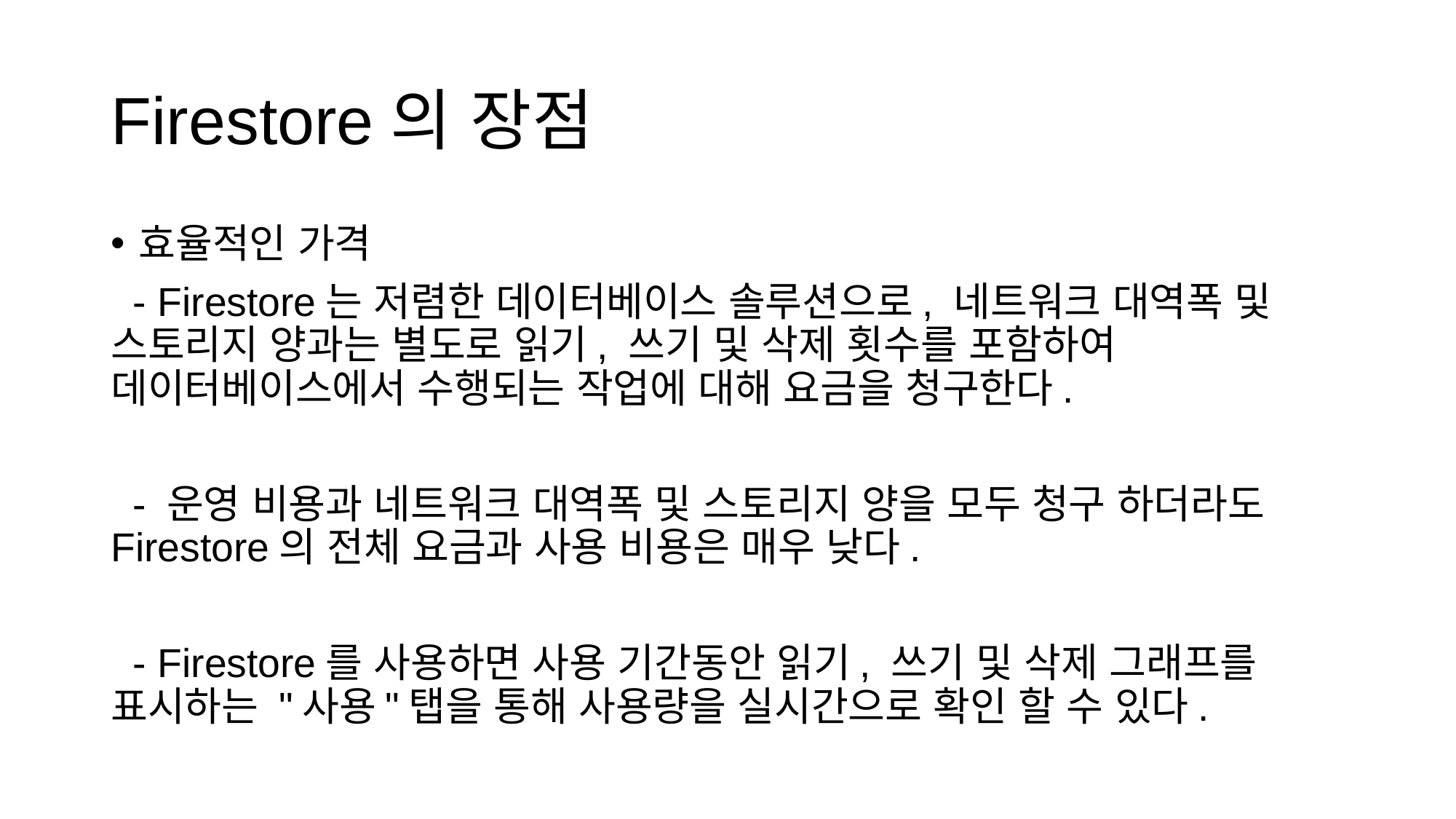

# Firestore의 장점
효율적인 가격
  - Firestore는 저렴한 데이터베이스 솔루션으로, 네트워크 대역폭 및 스토리지 양과는 별도로 읽기, 쓰기 및 삭제 횟수를 포함하여 데이터베이스에서 수행되는 작업에 대해 요금을 청구한다.

  - 운영 비용과 네트워크 대역폭 및 스토리지 양을 모두 청구 하더라도 Firestore의 전체 요금과 사용 비용은 매우 낮다.

  - Firestore를 사용하면 사용 기간동안 읽기, 쓰기 및 삭제 그래프를 표시하는 "사용"탭을 통해 사용량을 실시간으로 확인 할 수 있다.